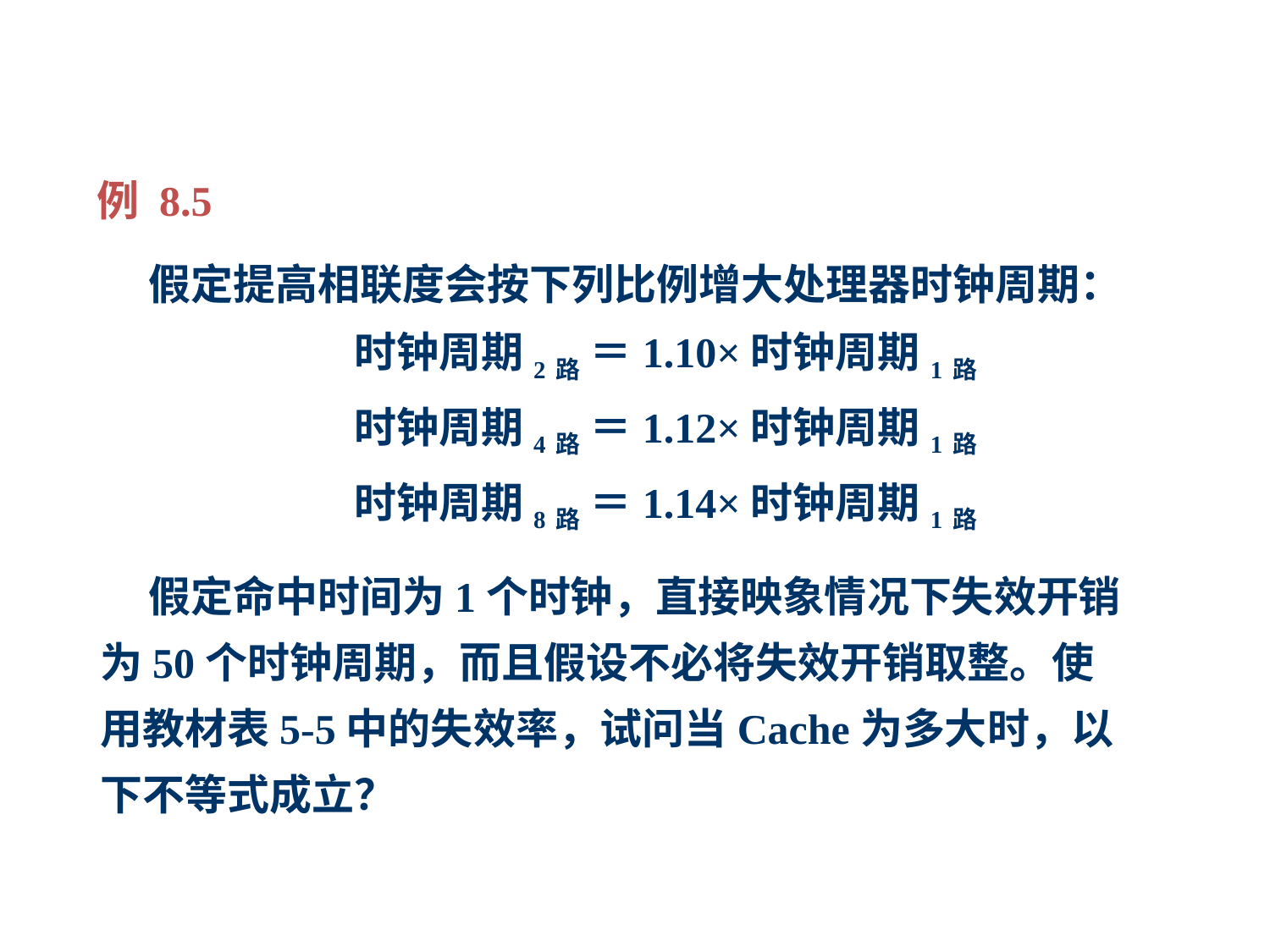

例 8.5
    假定提高相联度会按下列比例增大处理器时钟周期：
		时钟周期2路 ＝1.10×时钟周期1路
		时钟周期4路 ＝1.12×时钟周期1路
		时钟周期8路 ＝1.14×时钟周期1路
    假定命中时间为1个时钟，直接映象情况下失效开销为50个时钟周期，而且假设不必将失效开销取整。使用教材表5-5中的失效率，试问当Cache为多大时，以下不等式成立？